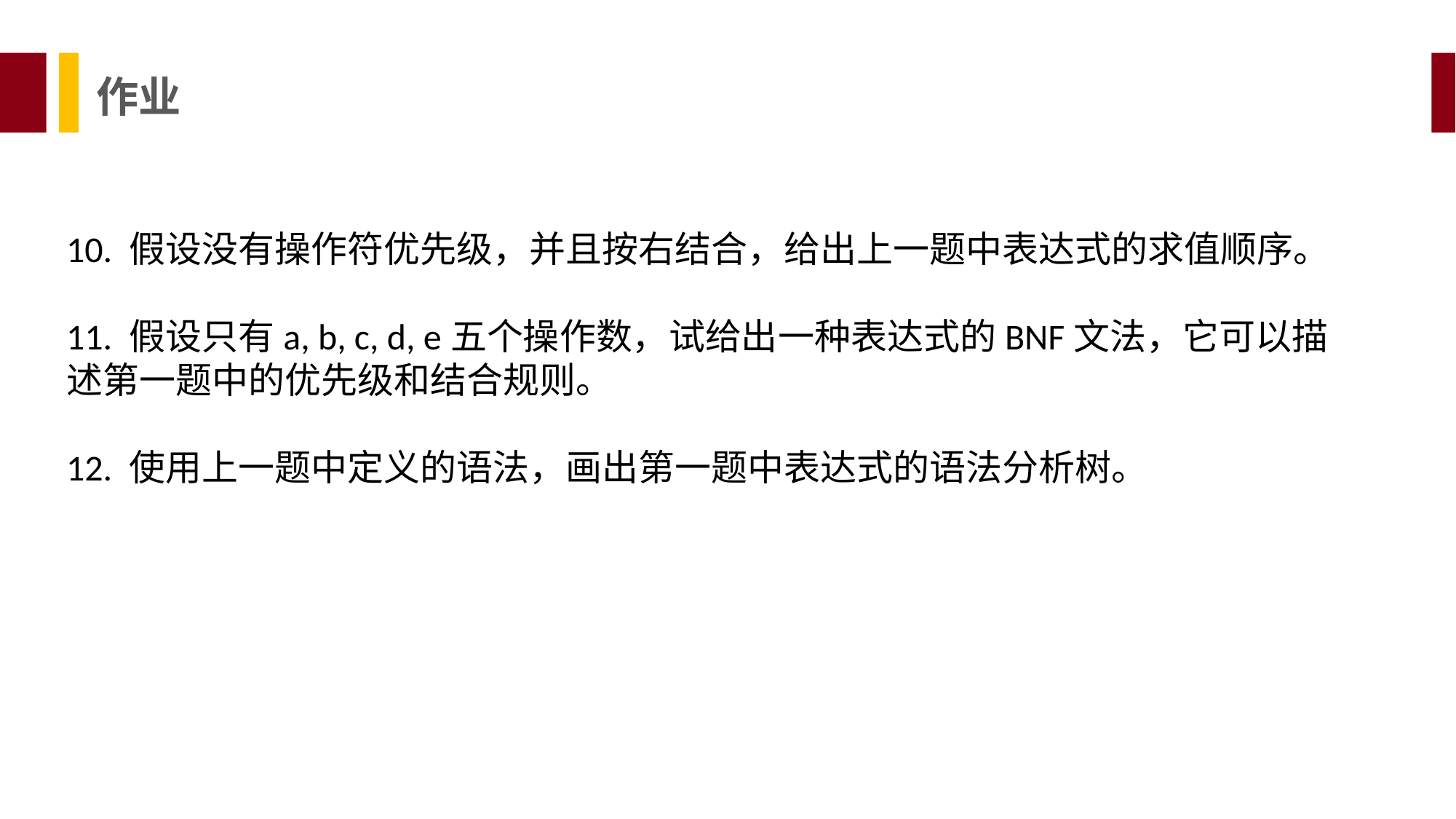

作业
10. 假设没有操作符优先级，并且按右结合，给出上一题中表达式的求值顺序。

11. 假设只有a, b, c, d, e五个操作数，试给出一种表达式的BNF文法，它可以描述第一题中的优先级和结合规则。

12. 使用上一题中定义的语法，画出第一题中表达式的语法分析树。